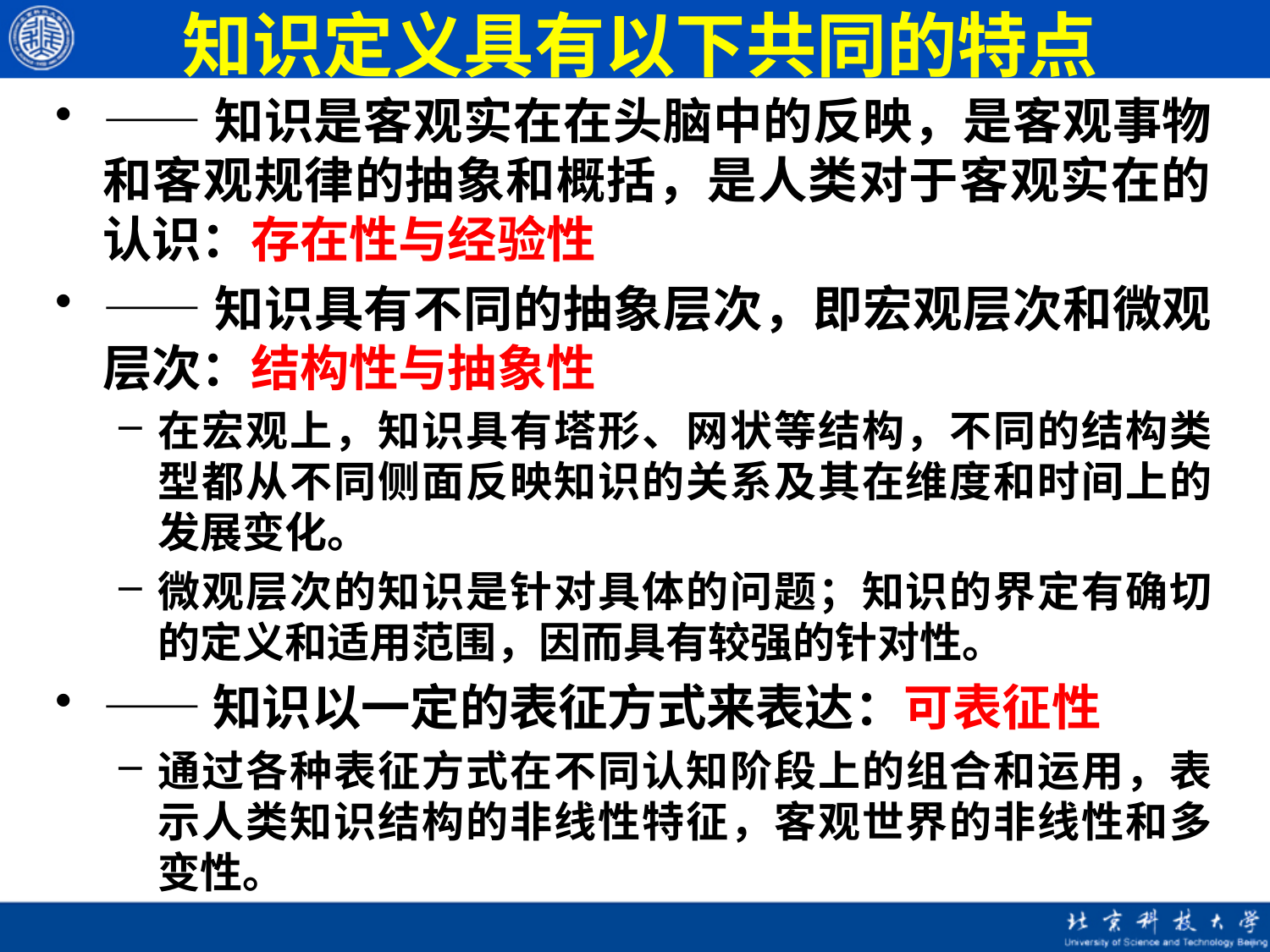

# 知识定义具有以下共同的特点
——知识是客观实在在头脑中的反映，是客观事物和客观规律的抽象和概括，是人类对于客观实在的认识：存在性与经验性
——知识具有不同的抽象层次，即宏观层次和微观层次：结构性与抽象性
在宏观上，知识具有塔形、网状等结构，不同的结构类型都从不同侧面反映知识的关系及其在维度和时间上的发展变化。
微观层次的知识是针对具体的问题；知识的界定有确切的定义和适用范围，因而具有较强的针对性。
——知识以一定的表征方式来表达：可表征性
通过各种表征方式在不同认知阶段上的组合和运用，表示人类知识结构的非线性特征，客观世界的非线性和多变性。